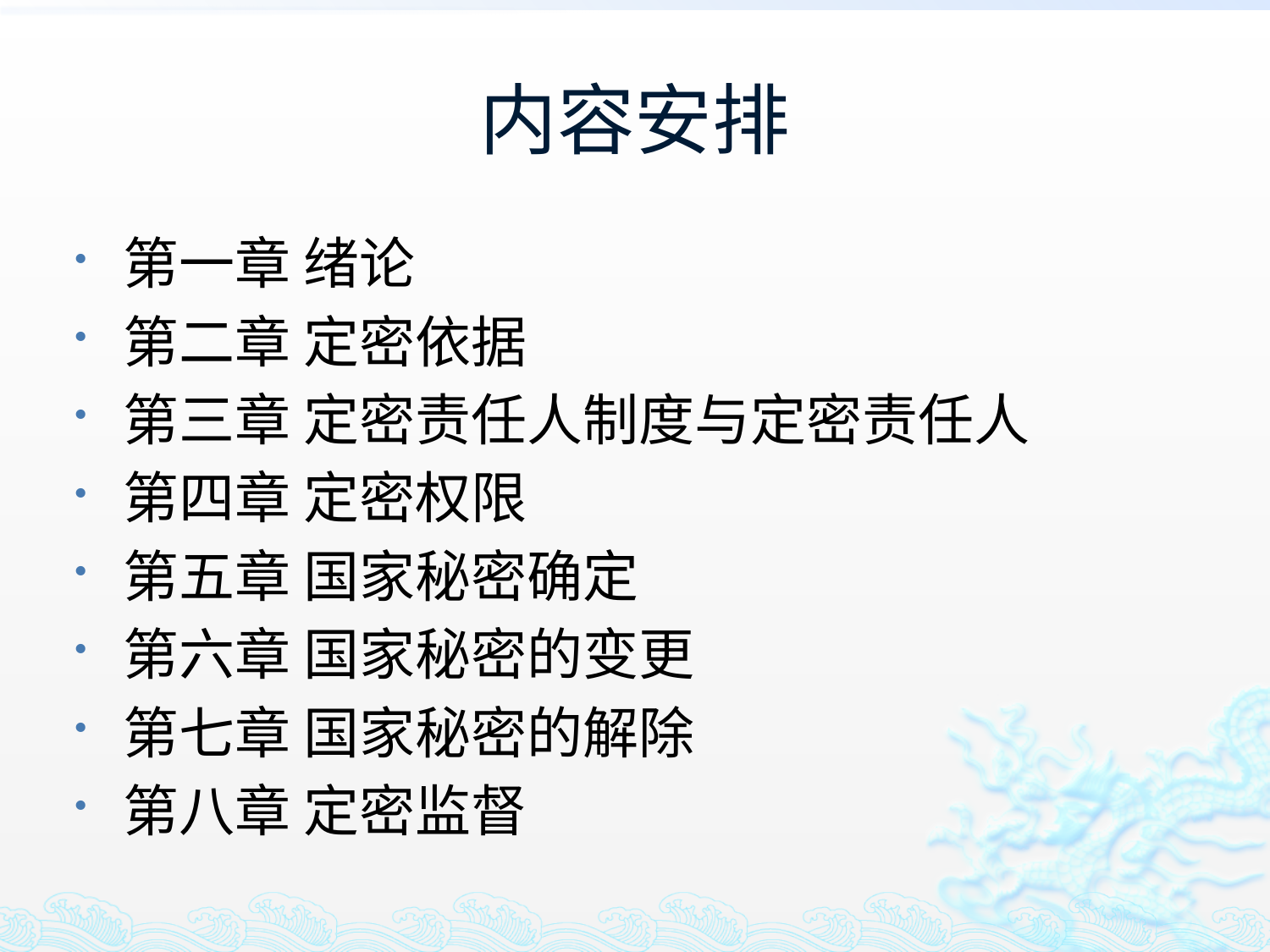

# 内容安排
第一章 绪论
第二章 定密依据
第三章 定密责任人制度与定密责任人
第四章 定密权限
第五章 国家秘密确定
第六章 国家秘密的变更
第七章 国家秘密的解除
第八章 定密监督